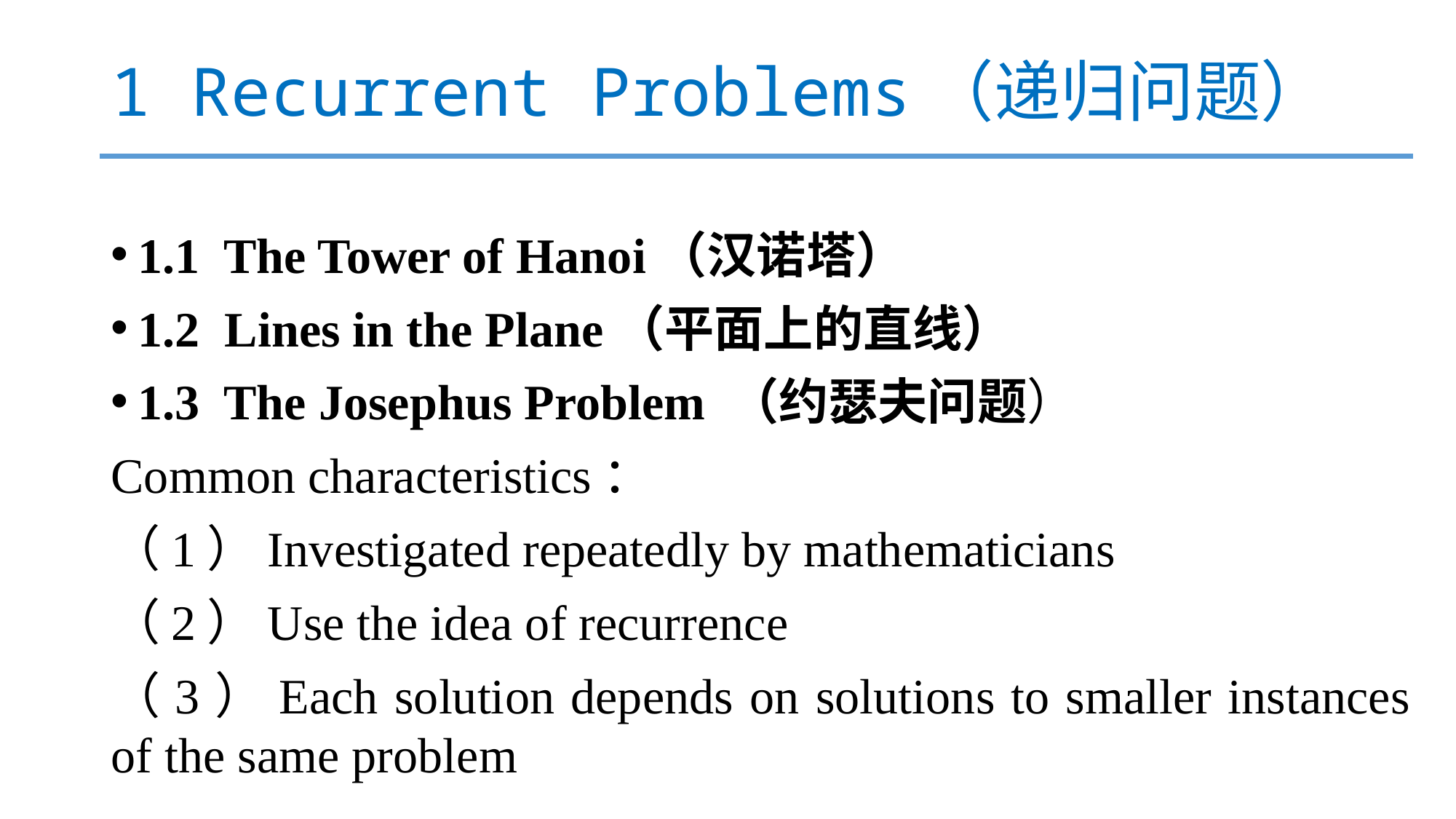

# 1 Recurrent Problems（递归问题）
1.1  The Tower of Hanoi（汉诺塔）
1.2  Lines in the Plane（平面上的直线）
1.3  The Josephus Problem （约瑟夫问题）
Common characteristics：
（1）Investigated repeatedly by mathematicians
（2）Use the idea of recurrence
（3）Each solution depends on solutions to smaller instances of the same problem